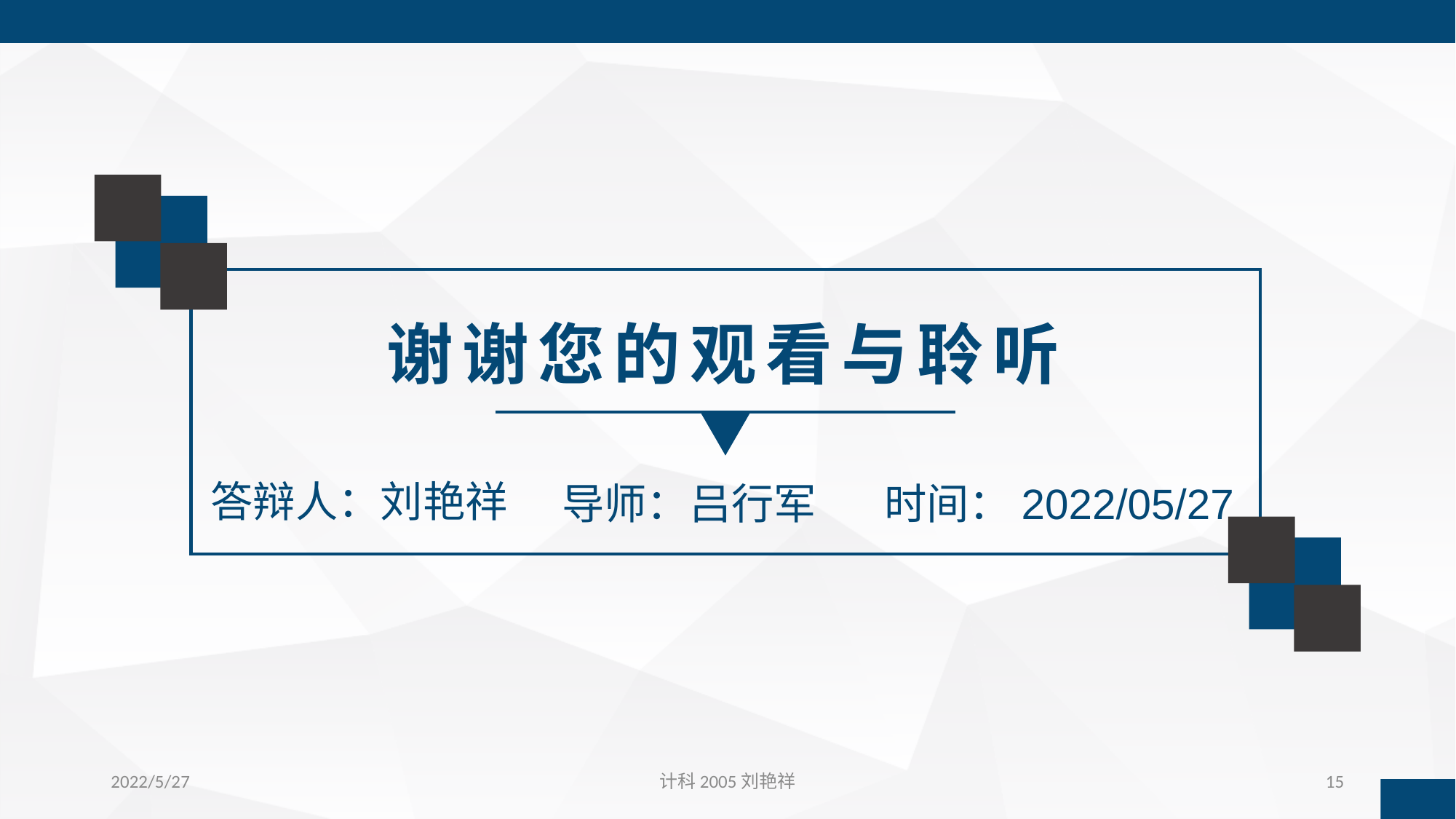

谢谢您的观看与聆听

答辩人：刘艳祥
导师：吕行军
时间：2022/05/27

2022/5/27
计科2005刘艳祥
15